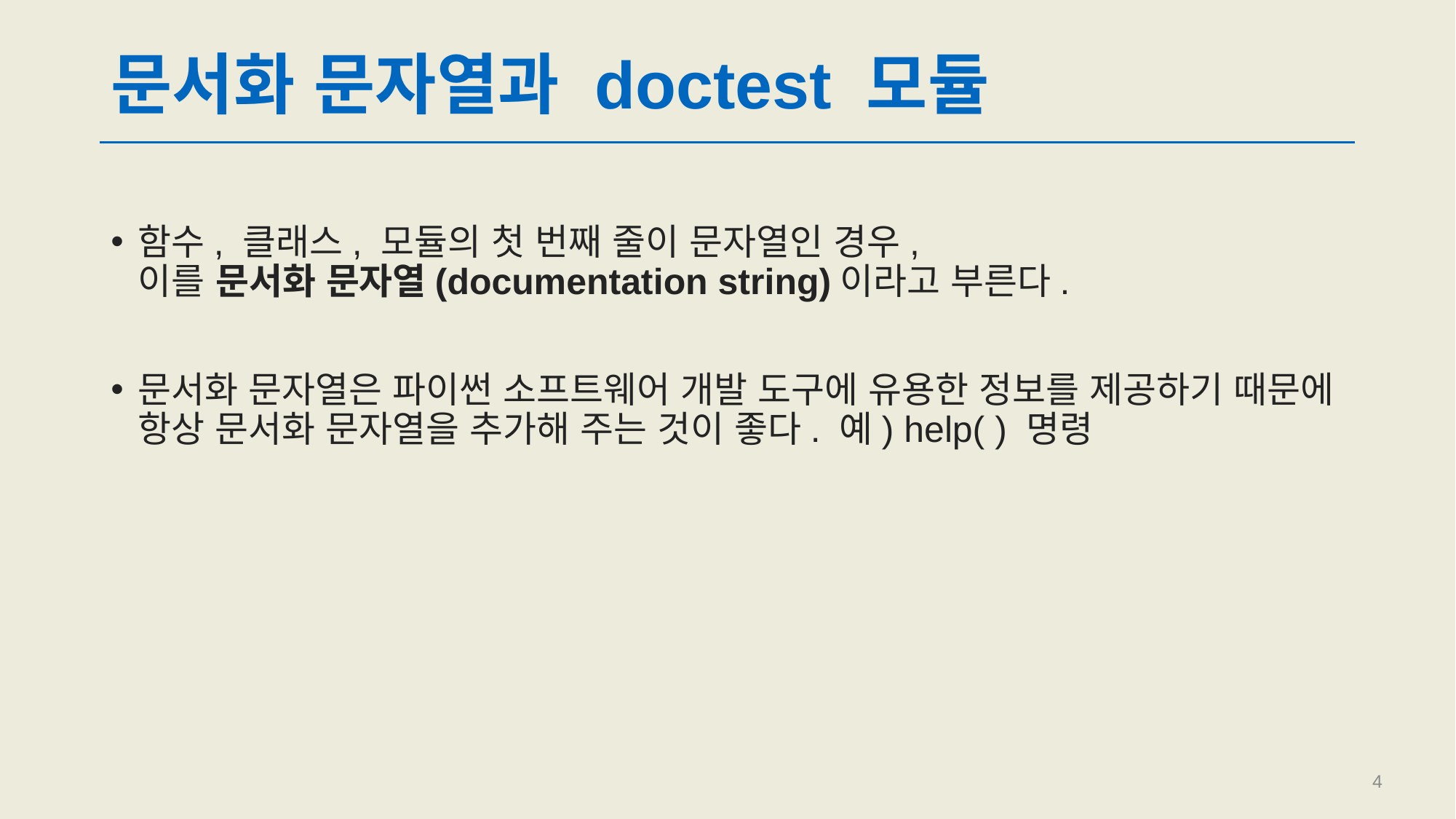

# 문서화 문자열과 doctest 모듈
함수, 클래스, 모듈의 첫 번째 줄이 문자열인 경우,
이를 문서화 문자열(documentation string)이라고 부른다.

문서화 문자열은 파이썬 소프트웨어 개발 도구에 유용한 정보를 제공하기 때문에 항상 문서화 문자열을 추가해 주는 것이 좋다. 예) help( ) 명령
4